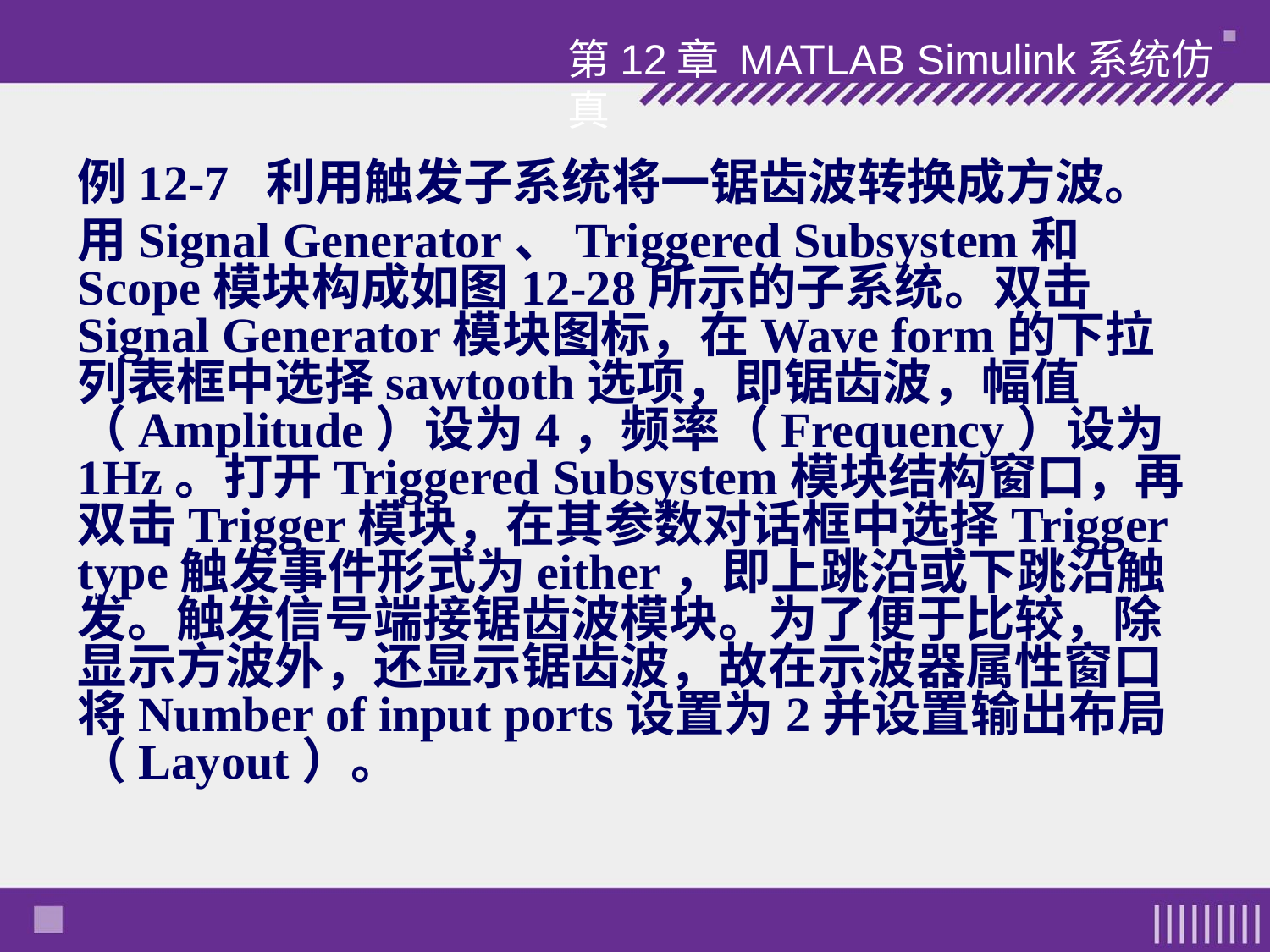

第12章 MATLAB Simulink系统仿真
例12-7  利用触发子系统将一锯齿波转换成方波。
用Signal Generator、Triggered Subsystem和Scope模块构成如图12-28所示的子系统。双击Signal Generator模块图标，在Wave form的下拉列表框中选择sawtooth选项，即锯齿波，幅值（Amplitude）设为4，频率（Frequency）设为1Hz。打开Triggered Subsystem模块结构窗口，再双击Trigger模块，在其参数对话框中选择Trigger type触发事件形式为either，即上跳沿或下跳沿触发。触发信号端接锯齿波模块。为了便于比较，除显示方波外，还显示锯齿波，故在示波器属性窗口将Number of input ports设置为2并设置输出布局（Layout）。